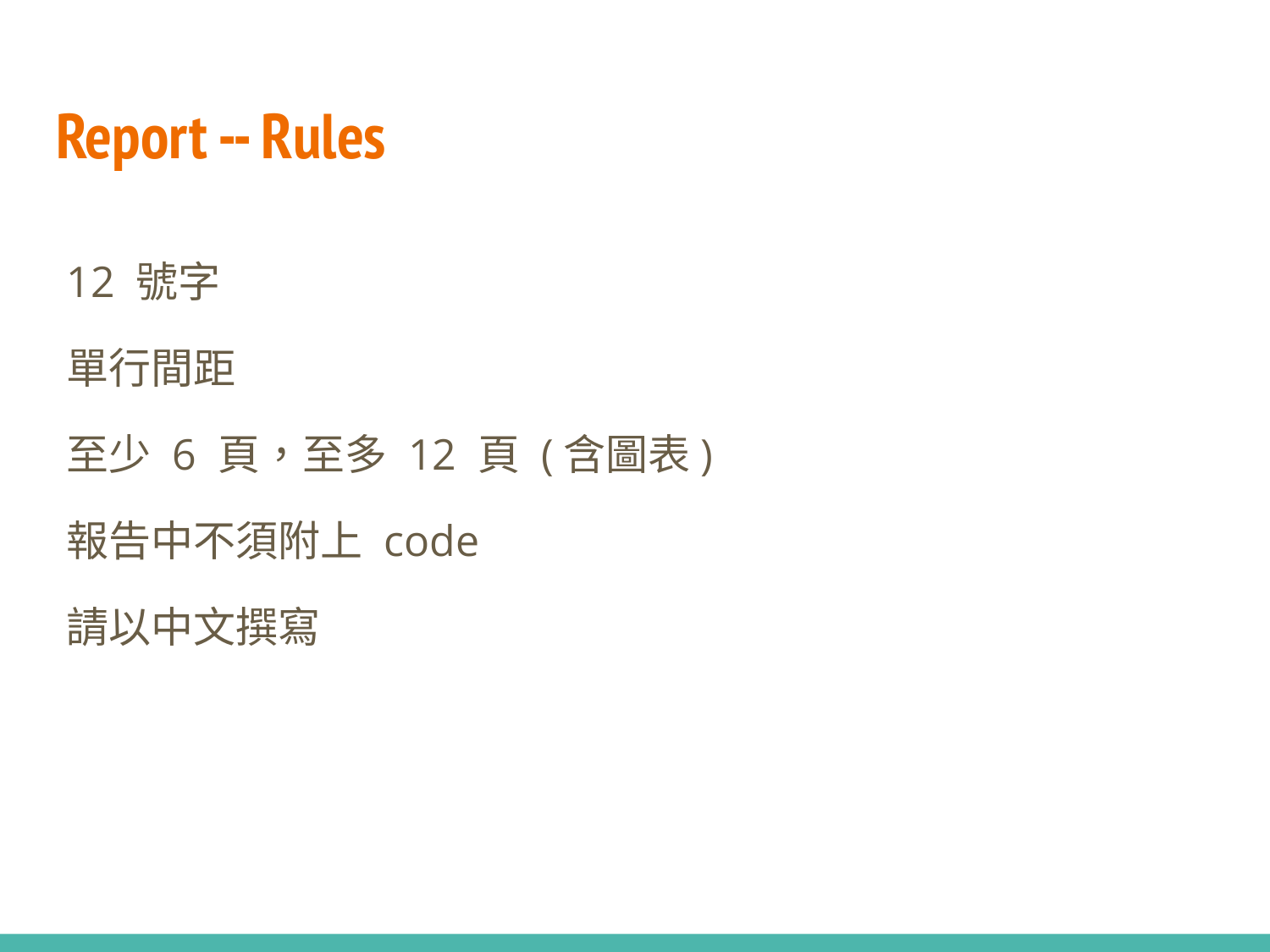

# Report -- Rules
12 號字
單行間距
至少 6 頁，至多 12 頁 (含圖表)
報告中不須附上 code
請以中文撰寫